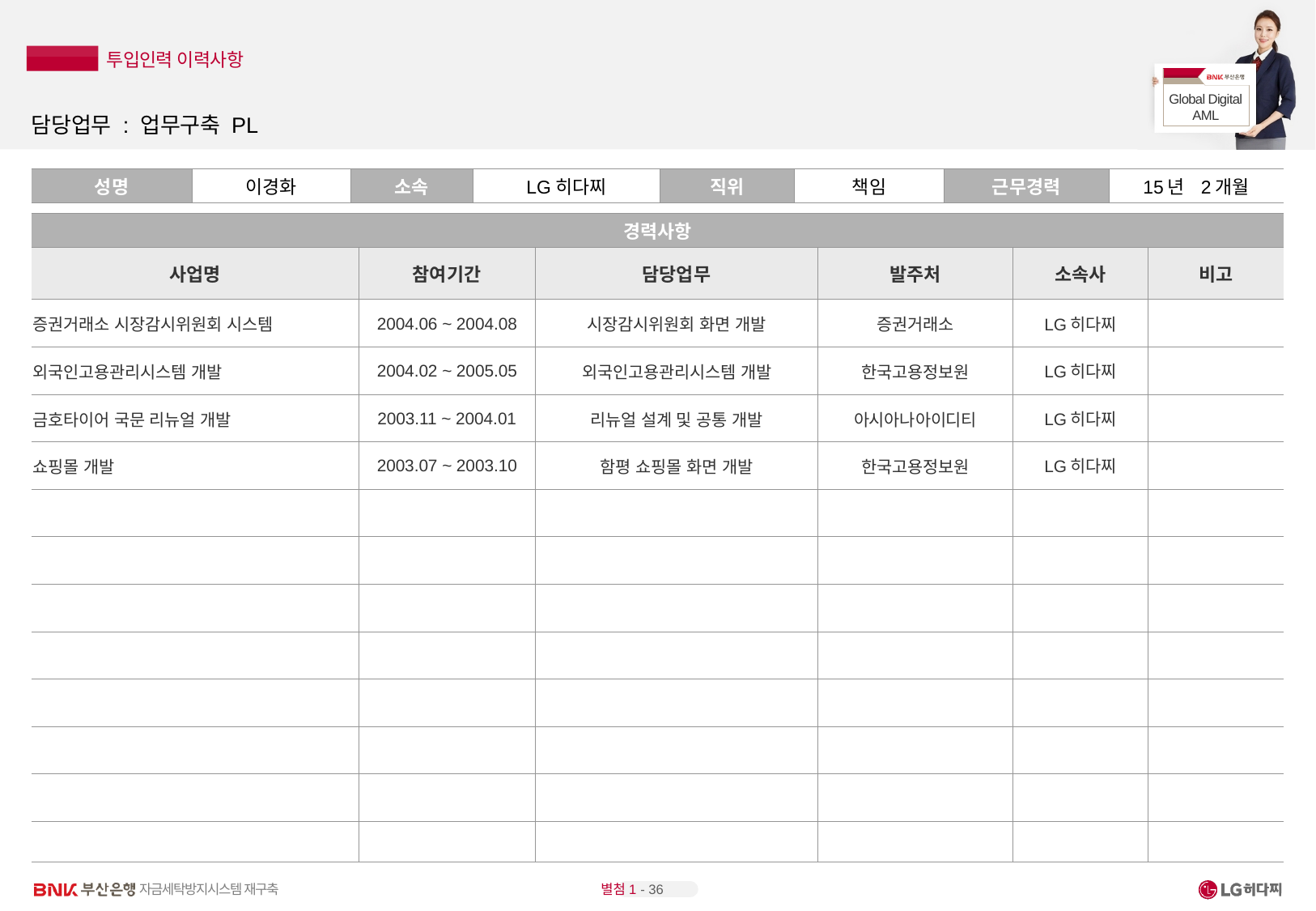

# 담당업무 : 업무구축 PL
| 성명 | 이경화 | 소속 | LG히다찌 | 직위 | 책임 | 근무경력 | 15년 2개월 |
| --- | --- | --- | --- | --- | --- | --- | --- |
| 경력사항 |  |  |  |  |  |
| --- | --- | --- | --- | --- | --- |
| 사업명 | 참여기간 | 담당업무 | 발주처 | 소속사 | 비고 |
| 증권거래소 시장감시위원회 시스템 | 2004.06 ~ 2004.08 | 시장감시위원회 화면 개발 | 증권거래소 | LG히다찌 |  |
| 외국인고용관리시스템 개발 | 2004.02 ~ 2005.05 | 외국인고용관리시스템 개발 | 한국고용정보원 | LG히다찌 |  |
| 금호타이어 국문 리뉴얼 개발 | 2003.11 ~ 2004.01 | 리뉴얼 설계 및 공통 개발 | 아시아나아이디티 | LG히다찌 |  |
| 쇼핑몰 개발 | 2003.07 ~ 2003.10 | 함평 쇼핑몰 화면 개발 | 한국고용정보원 | LG히다찌 |  |
|  |  |  |  |  |  |
|  |  |  |  |  |  |
|  |  |  |  |  |  |
|  |  |  |  |  |  |
|  |  |  |  |  |  |
|  |  |  |  |  |  |
|  |  |  |  |  |  |
|  |  |  |  |  |  |
별첨1 - 36